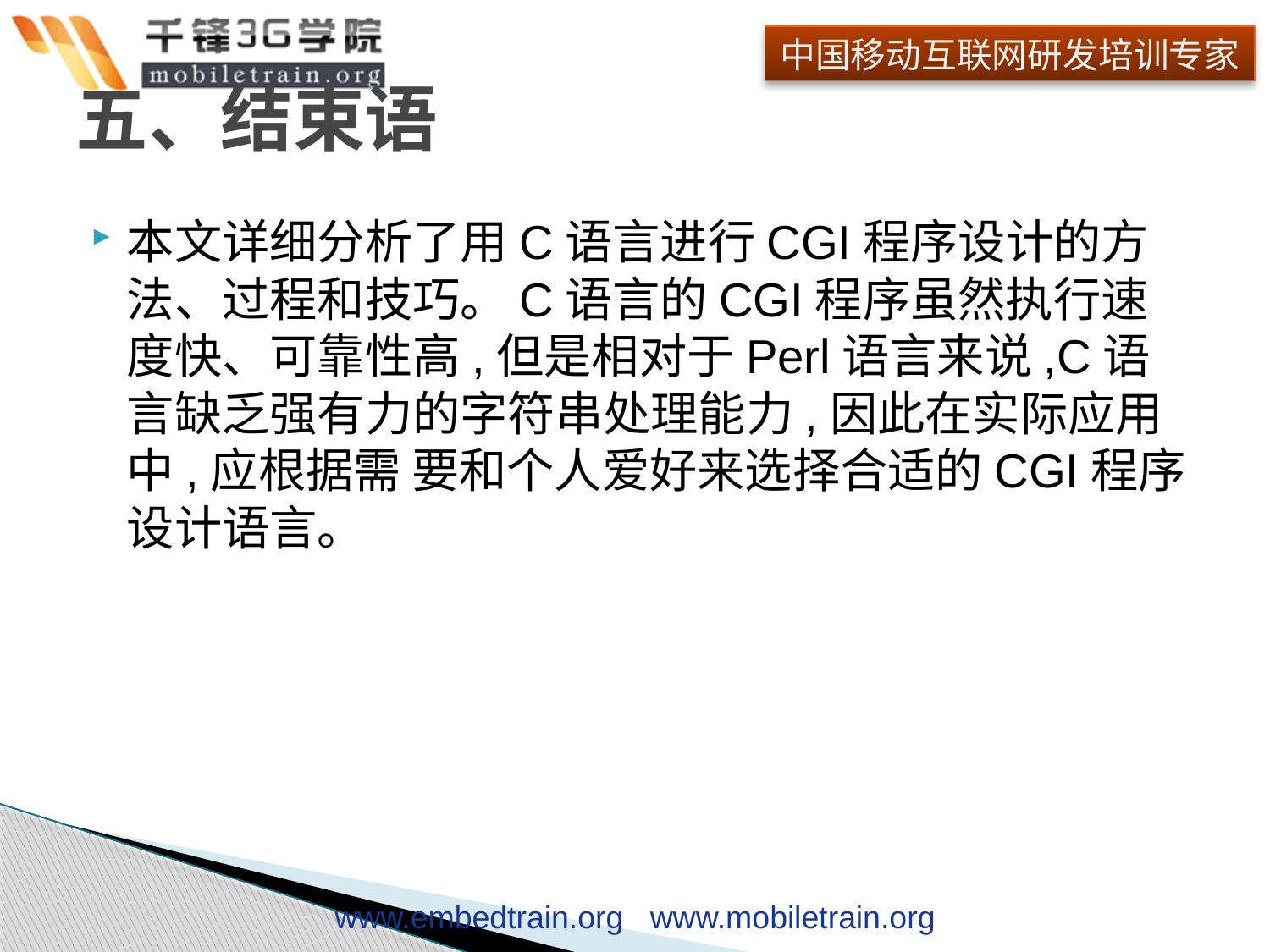

# 五、结束语
本文详细分析了用C语言进行CGI程序设计的方法、过程和技巧。C语言的CGI程序虽然执行速度快、可靠性高,但是相对于Perl语言来说,C语言缺乏强有力的字符串处理能力,因此在实际应用中,应根据需 要和个人爱好来选择合适的CGI程序设计语言。